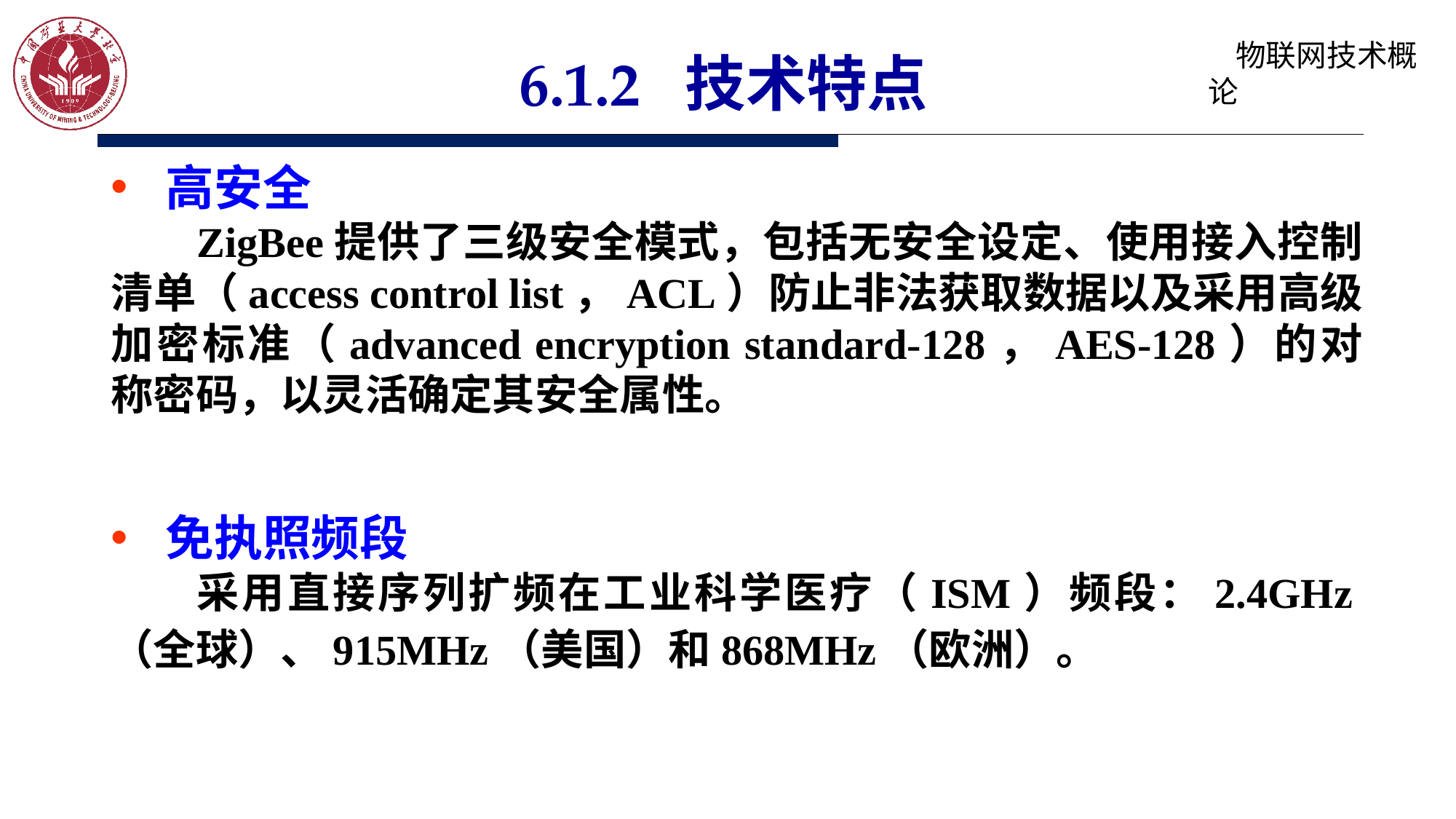

# 6.1.2  技术特点
高安全
ZigBee提供了三级安全模式，包括无安全设定、使用接入控制清单（access control list，ACL）防止非法获取数据以及采用高级加密标准（advanced encryption standard-128，AES-128）的对称密码，以灵活确定其安全属性。

免执照频段
采用直接序列扩频在工业科学医疗（ISM）频段：2.4GHz（全球）、915MHz（美国）和868MHz（欧洲）。